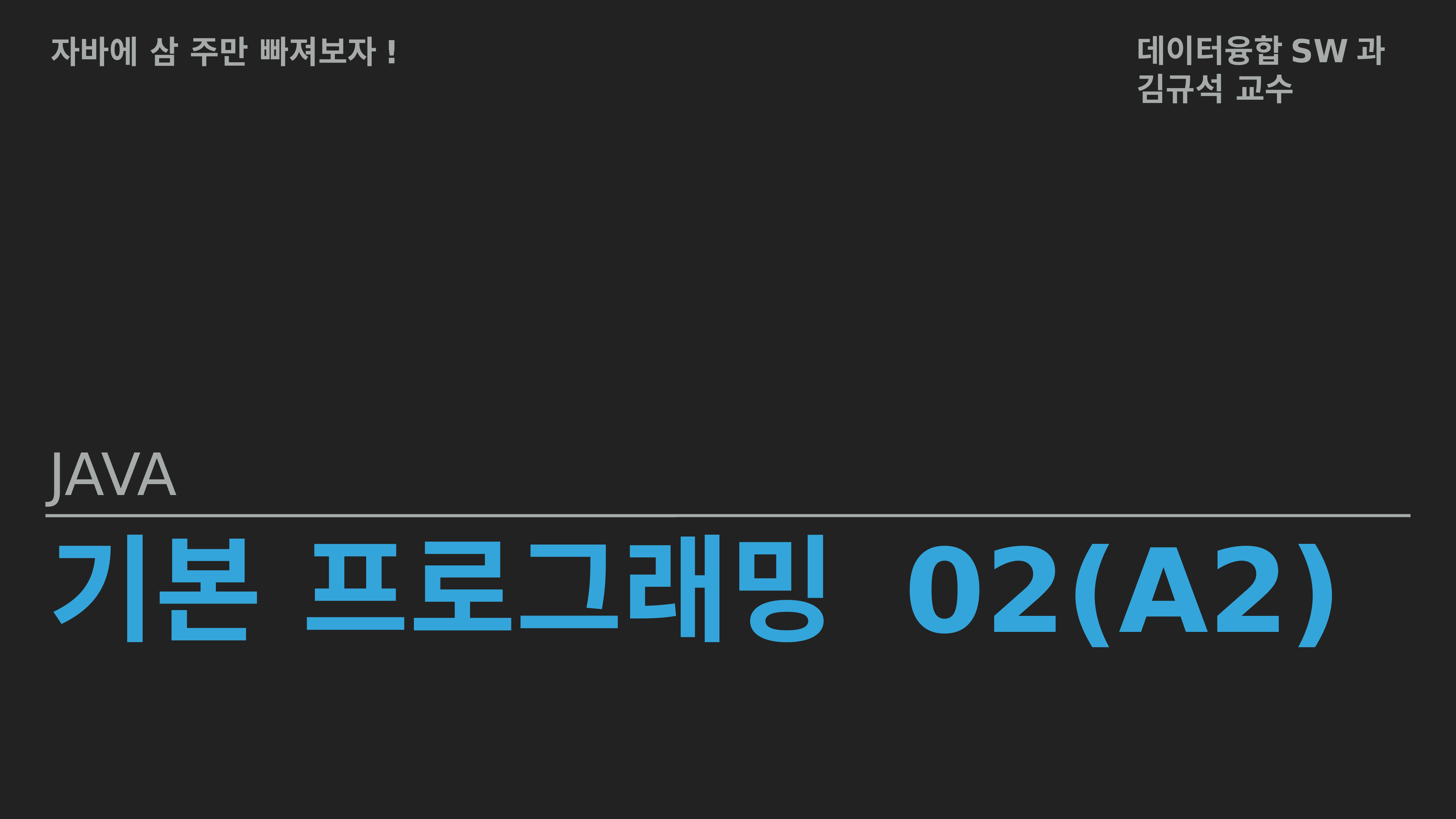

자바에 삼 주만 빠져보자!
데이터융합SW과
김규석 교수
JAVA
기본 프로그래밍 02(A2)